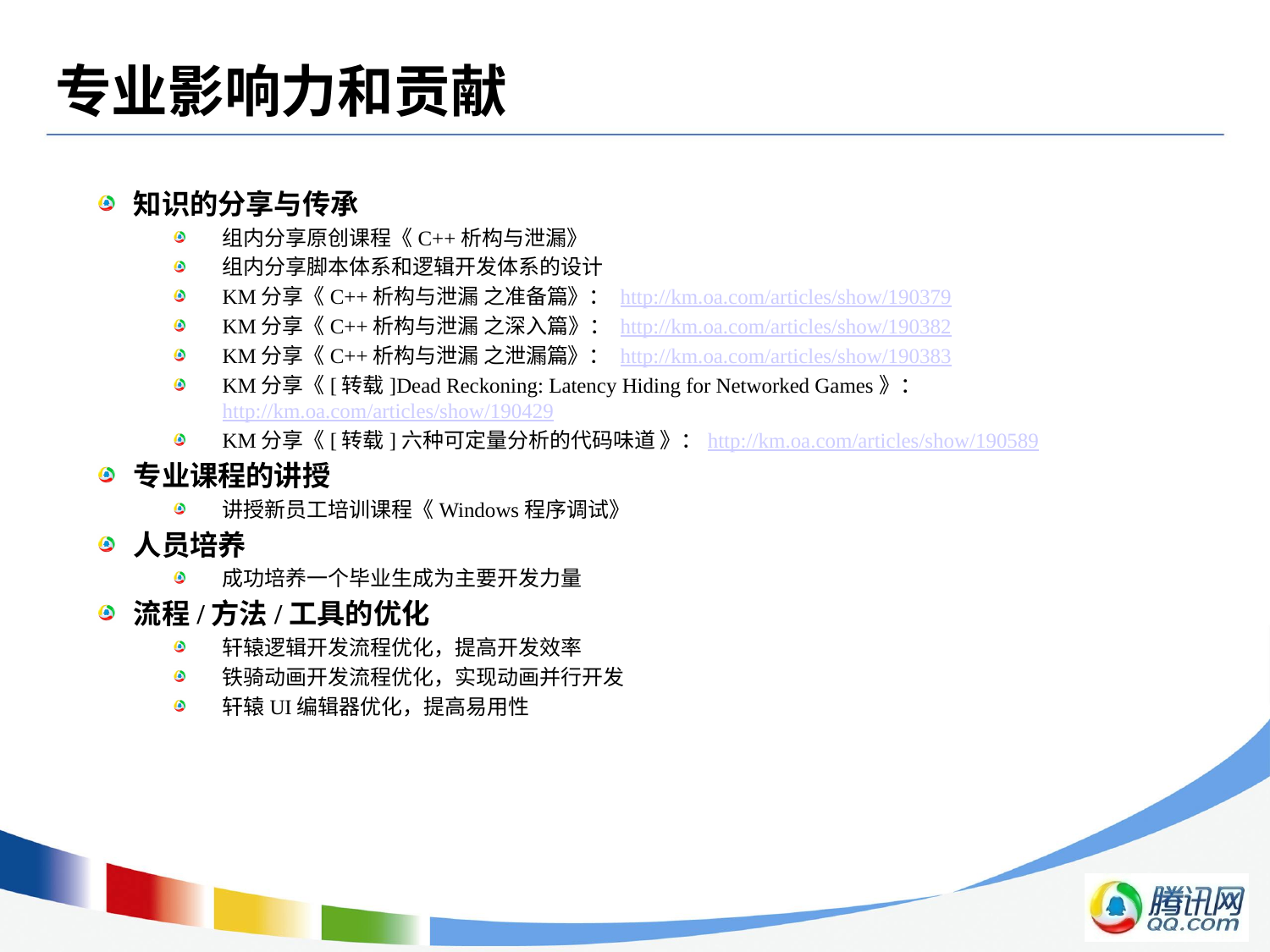

# 专业影响力和贡献
知识的分享与传承
组内分享原创课程《C++析构与泄漏》
组内分享脚本体系和逻辑开发体系的设计
KM分享《C++析构与泄漏 之准备篇》： http://km.oa.com/articles/show/190379
KM分享《C++析构与泄漏 之深入篇》： http://km.oa.com/articles/show/190382
KM分享《C++析构与泄漏 之泄漏篇》： http://km.oa.com/articles/show/190383
KM分享《[转载]Dead Reckoning: Latency Hiding for Networked Games》： http://km.oa.com/articles/show/190429
KM分享《[转载]六种可定量分析的代码味道 》：http://km.oa.com/articles/show/190589
专业课程的讲授
讲授新员工培训课程《Windows程序调试》
人员培养
成功培养一个毕业生成为主要开发力量
流程/方法/工具的优化
轩辕逻辑开发流程优化，提高开发效率
铁骑动画开发流程优化，实现动画并行开发
轩辕UI编辑器优化，提高易用性